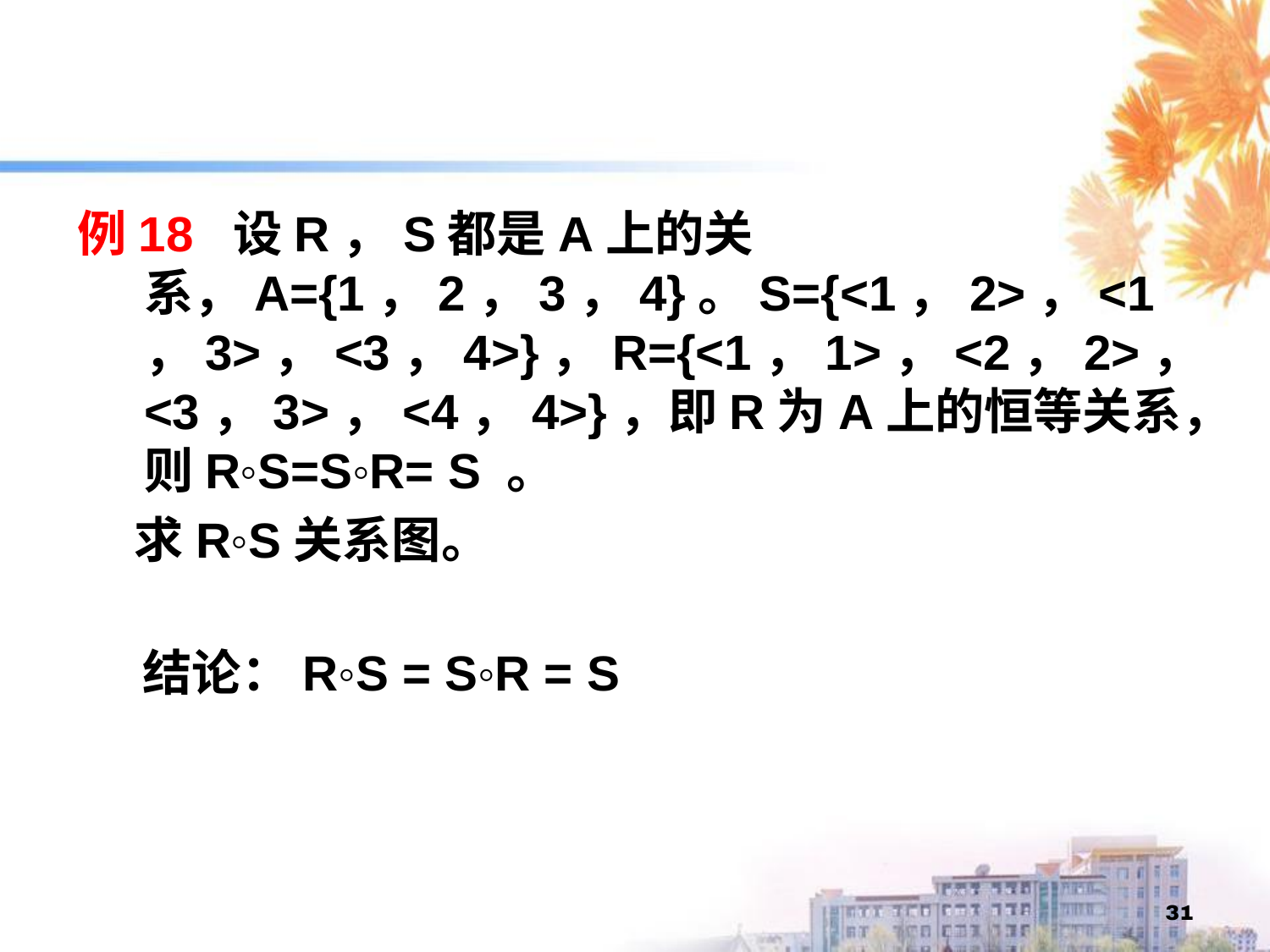

例18  设R，S都是A上的关系，A={1，2，3，4}。S={<1，2>，<1，3>，<3，4>}，R={<1，1>，<2，2>，<3，3>，<4，4>}，即R为A上的恒等关系，则R◦S=S◦R= S 。
    求R◦S关系图。

 结论：R◦S = S◦R = S

31